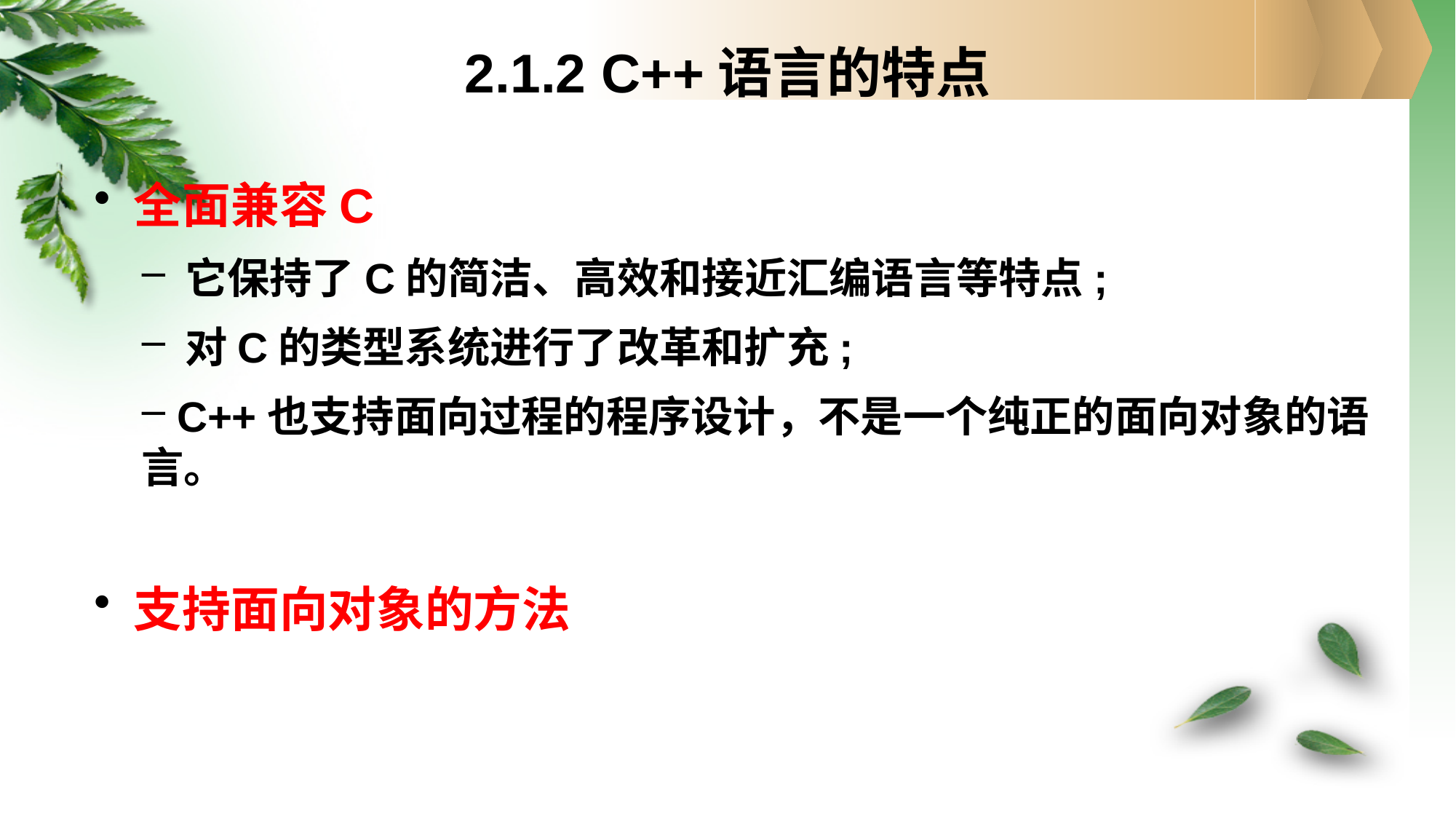

# 2.1.2 C++语言的特点
 全面兼容C
 它保持了C的简洁、高效和接近汇编语言等特点;
 对C的类型系统进行了改革和扩充;
 C++也支持面向过程的程序设计，不是一个纯正的面向对象的语言。

 支持面向对象的方法